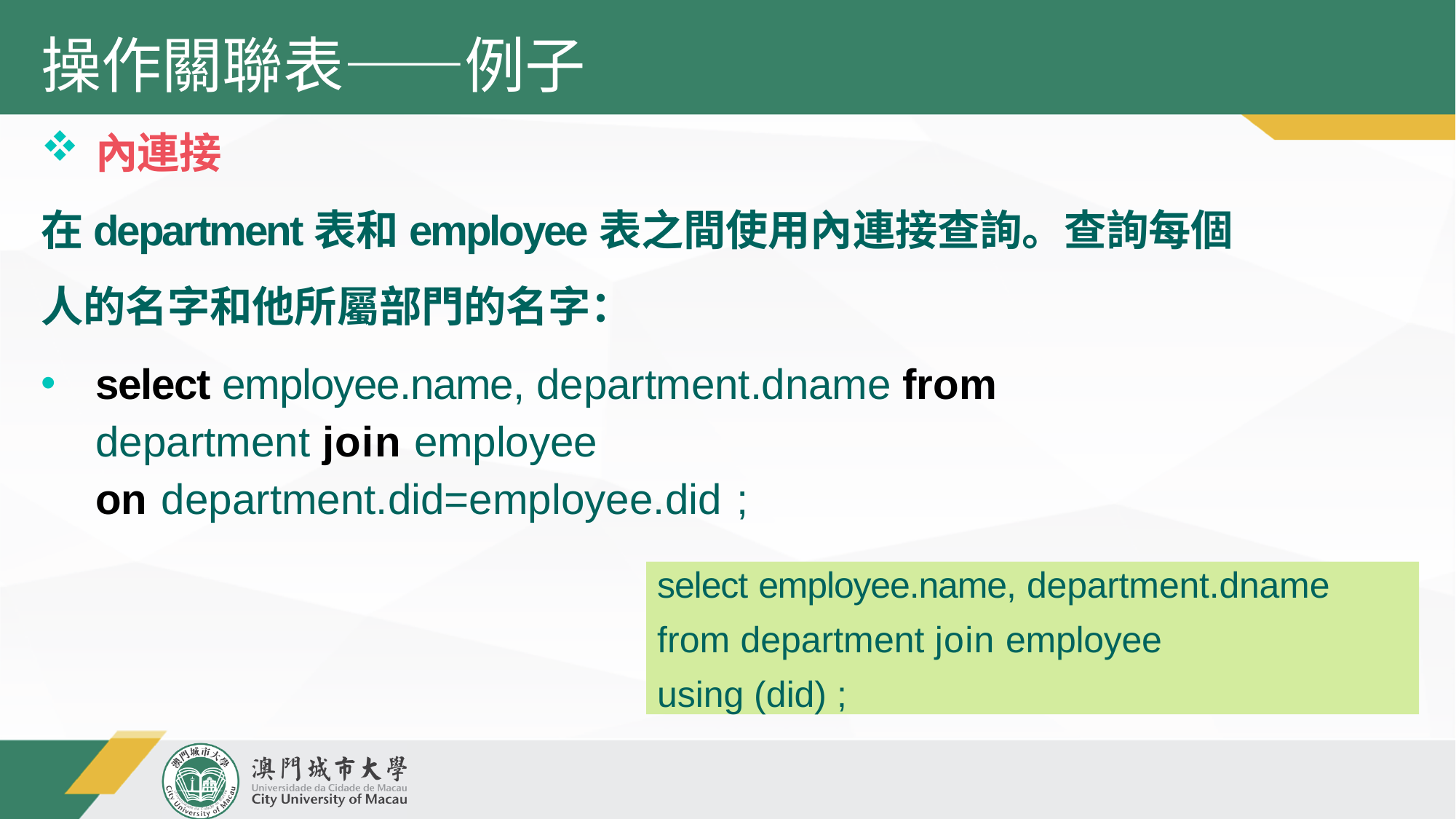

# 操作關聯表——例子
內連接
在department表和employee表之間使用內連接查詢。查詢每個人的名字和他所屬部門的名字：
select employee.name, department.dname from department join employee
on department.did=employee.did ;
select employee.name, department.dname
from department join employee using (did) ;